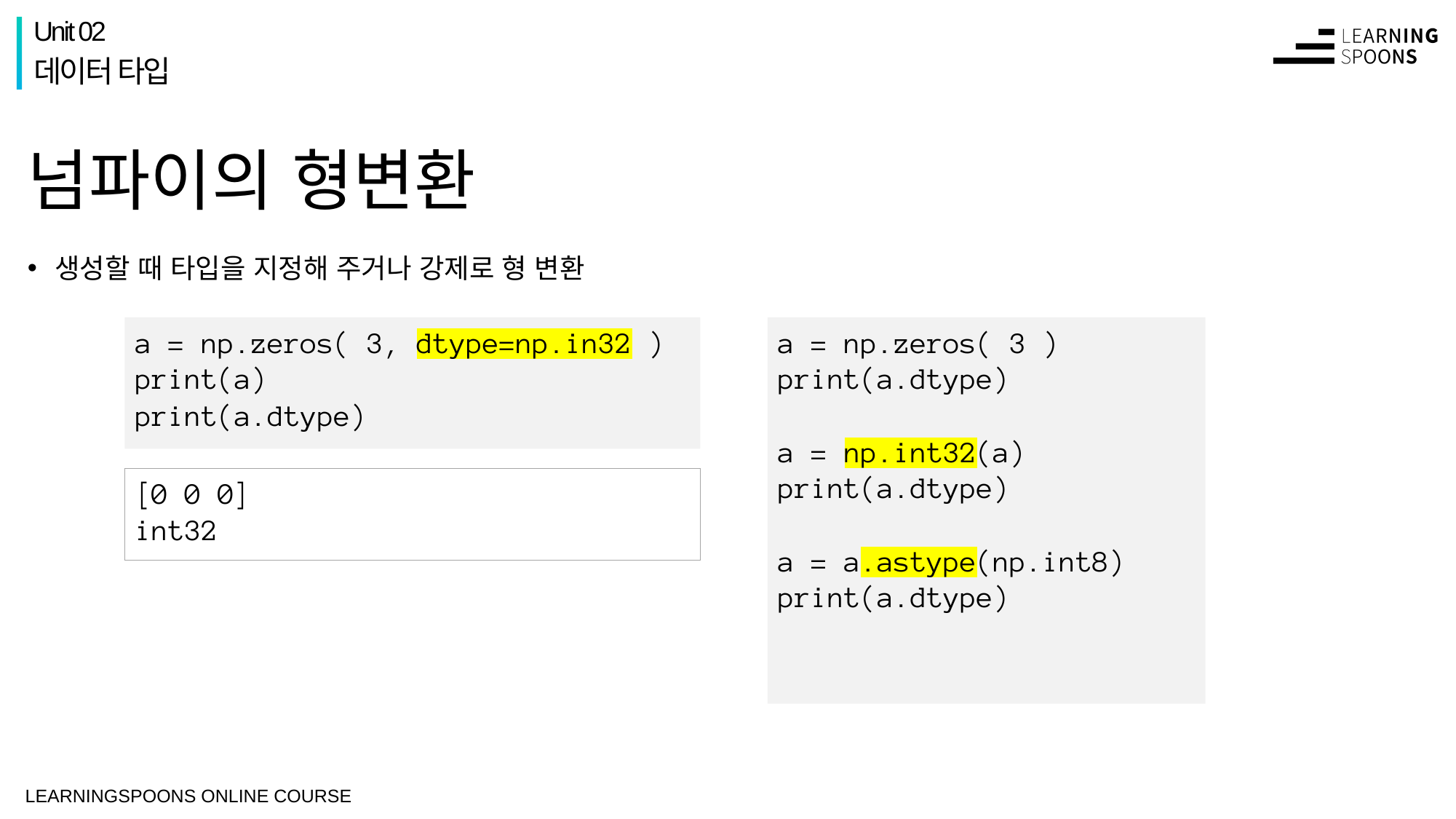

Unit 02
데이터 타입
# 넘파이의 형변환
생성할 때 타입을 지정해 주거나 강제로 형 변환
a = np.zeros( 3 )
print(a.dtype)

a = np.int32(a)
print(a.dtype)

a = a.astype(np.int8)
print(a.dtype)

a = np.zeros( 3, dtype=np.in32 )
print(a)
print(a.dtype)
[0 0 0]
int32